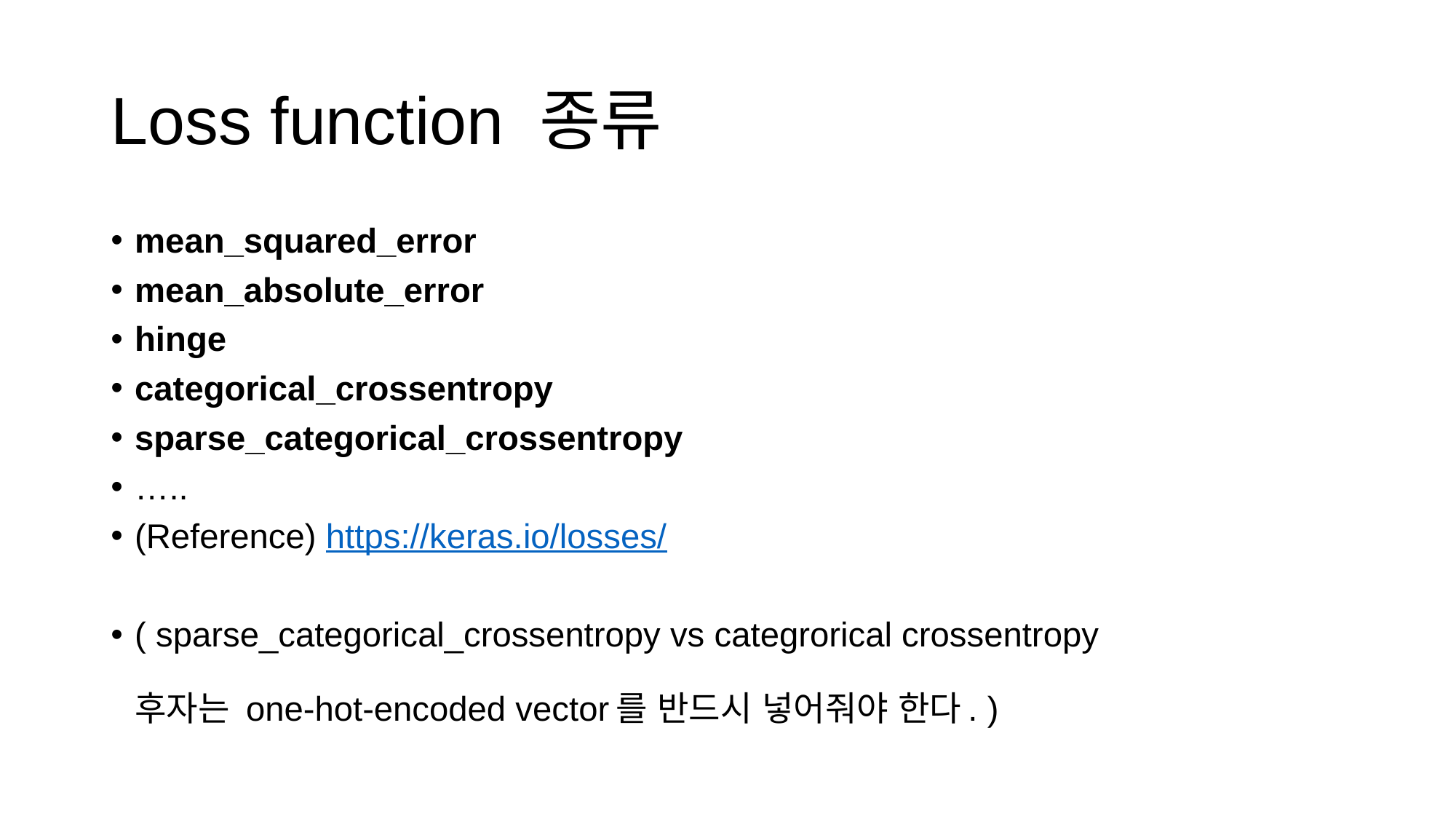

# Loss function 종류
mean_squared_error
mean_absolute_error
hinge
categorical_crossentropy
sparse_categorical_crossentropy
…..
(Reference) https://keras.io/losses/

( sparse_categorical_crossentropy vs categrorical crossentropy
후자는 one-hot-encoded vector를 반드시 넣어줘야 한다. )